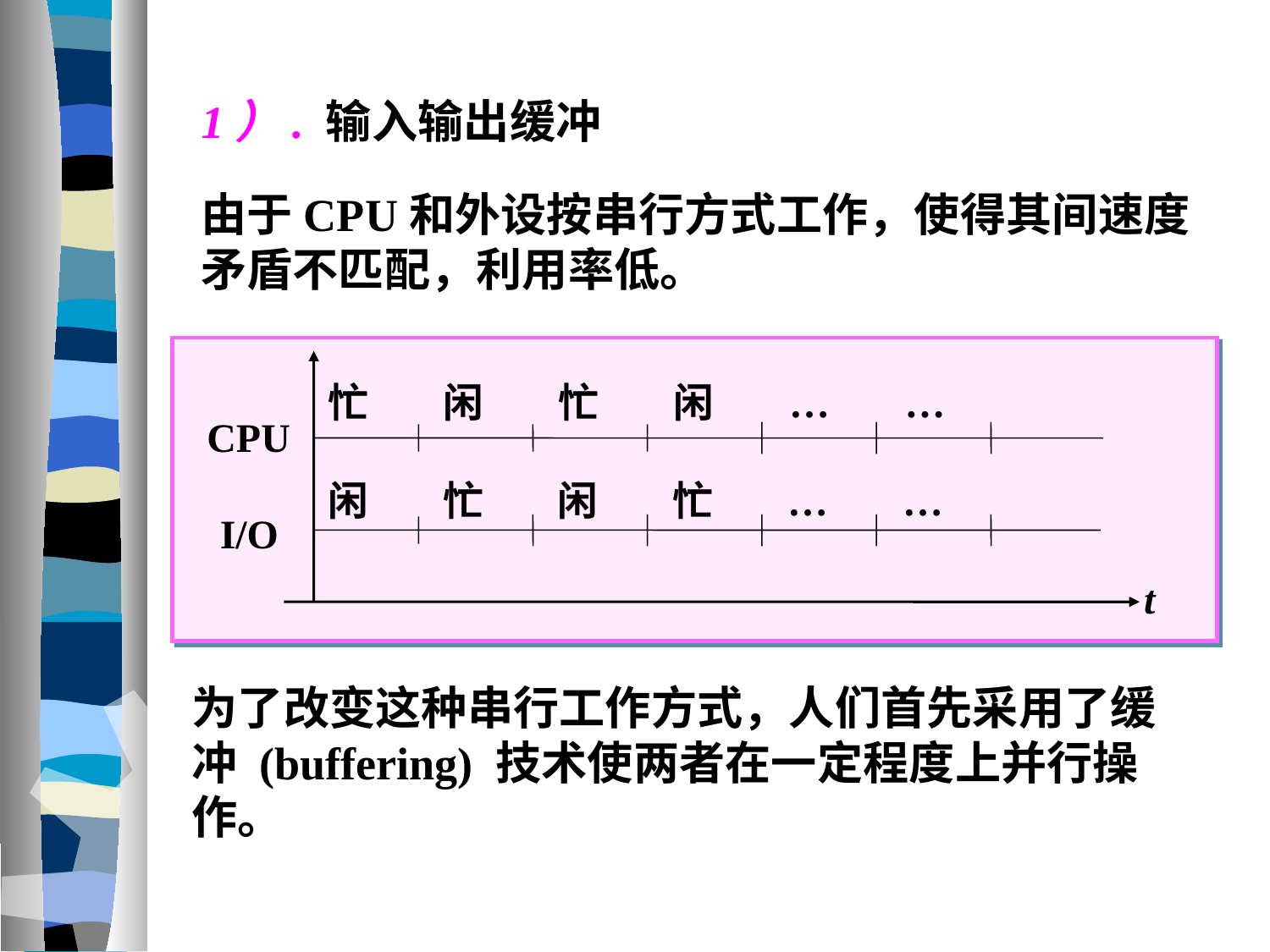

1）. 输入输出缓冲
由于CPU和外设按串行方式工作，使得其间速度矛盾不匹配，利用率低。

忙
闲
忙
闲
…
…
CPU

闲
忙
闲
忙
…
…
I/O

t

为了改变这种串行工作方式，人们首先采用了缓冲 (buffering) 技术使两者在一定程度上并行操作。